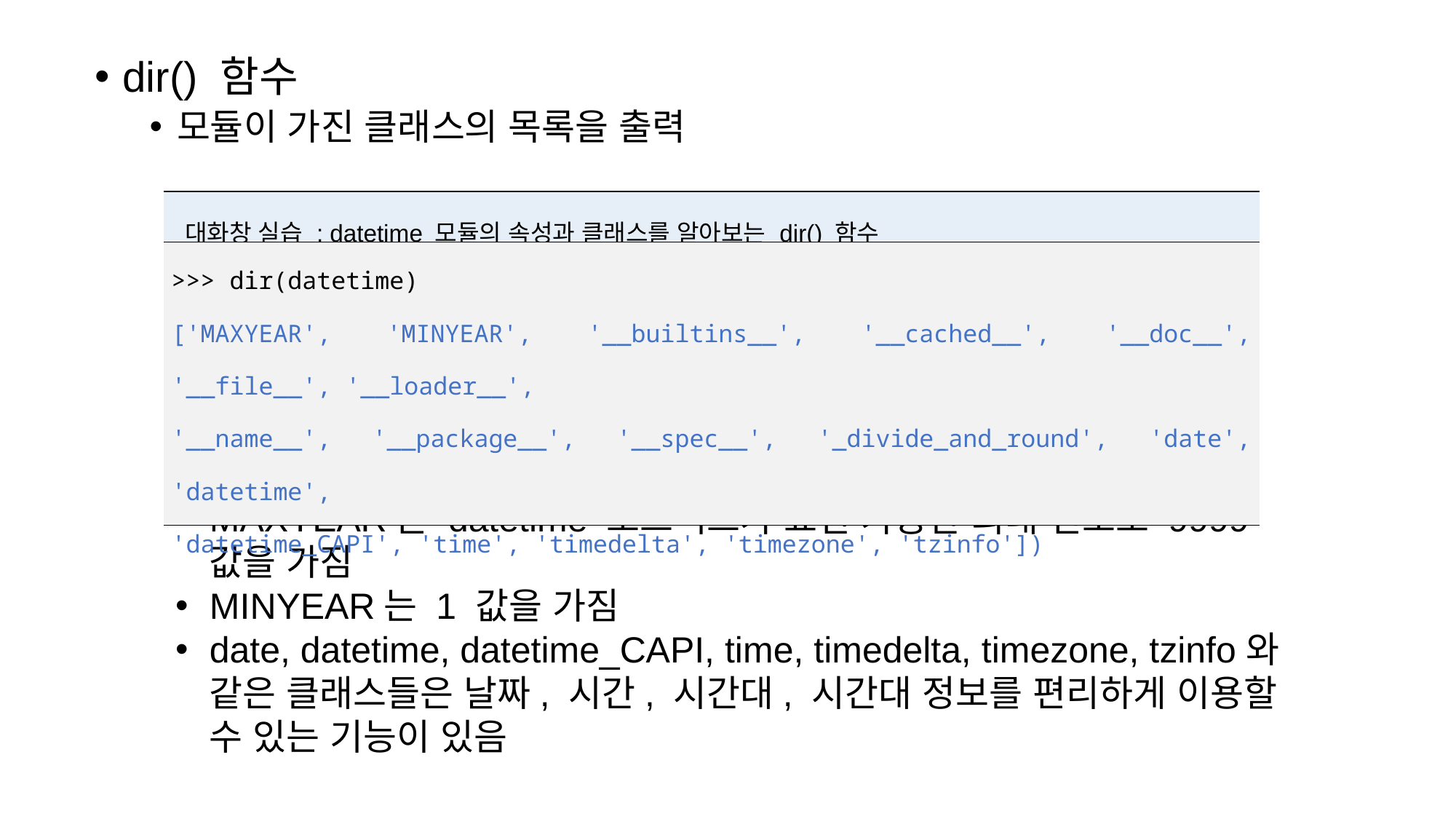

dir() 함수
모듈이 가진 클래스의 목록을 출력

| 대화창 실습 : datetime 모듈의 속성과 클래스를 알아보는 dir() 함수 |
| --- |
| >>> dir(datetime) ['MAXYEAR', 'MINYEAR', '\_\_builtins\_\_', '\_\_cached\_\_', '\_\_doc\_\_', '\_\_file\_\_', '\_\_loader\_\_', '\_\_name\_\_', '\_\_package\_\_', '\_\_spec\_\_', '\_divide\_and\_round', 'date', 'datetime', 'datetime\_CAPI', 'time', 'timedelta', 'timezone', 'tzinfo']) |
dir() 함수는 datetime 오브젝트에서 사용가능한 속성을 반환
MAXYEAR는 datetime 오브젝트가 표현 가능한 최대 년도로 9999 값을 가짐
MINYEAR는 1 값을 가짐
date, datetime, datetime_CAPI, time, timedelta, timezone, tzinfo와 같은 클래스들은 날짜, 시간, 시간대, 시간대 정보를 편리하게 이용할 수 있는 기능이 있음